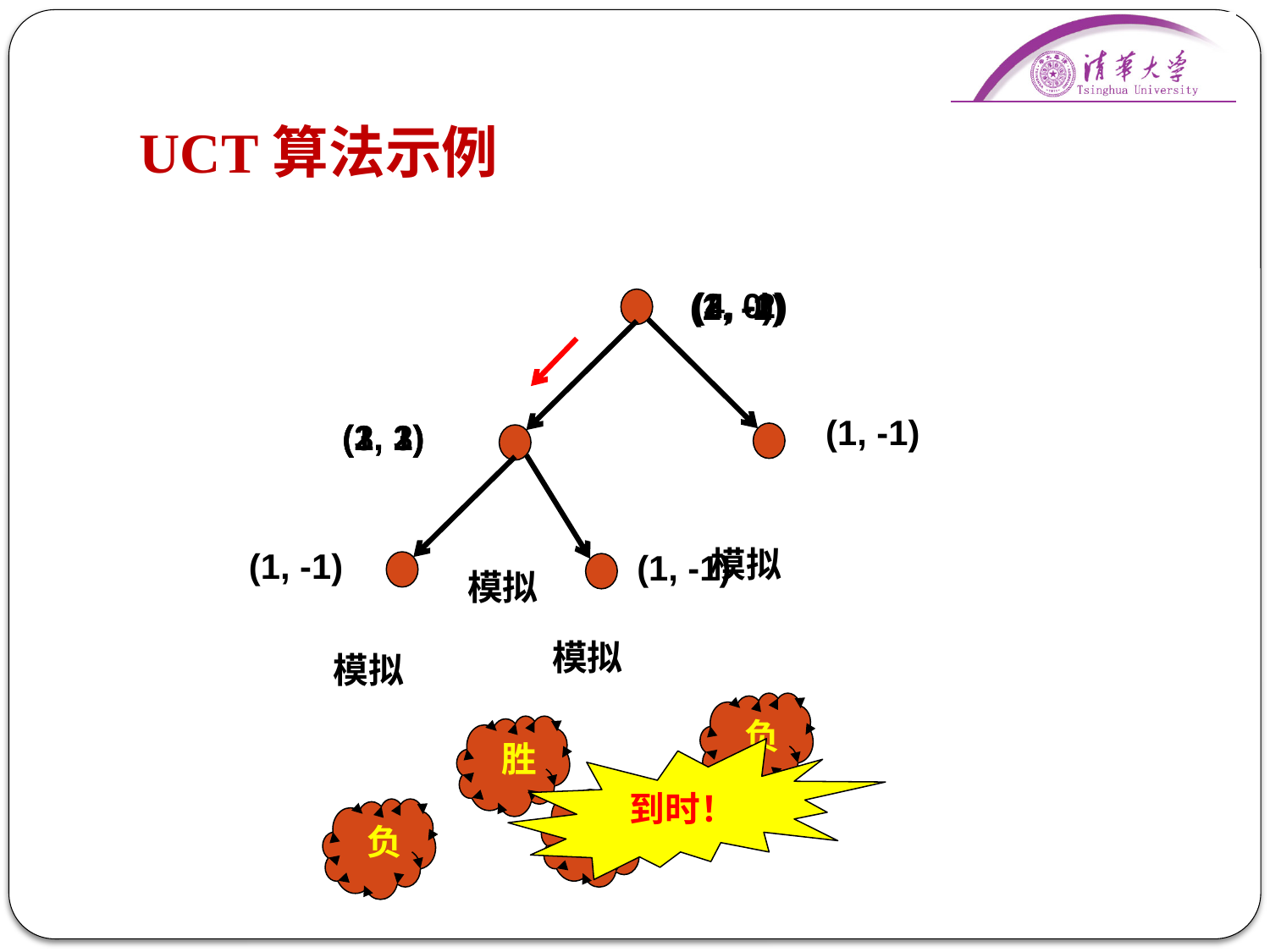

# UCT算法示例
(2, 0)
(3, -1)
(4, -2)
(1, -1)

(1, -1)
(1, 1)
(2, 2)
(3, 3)

模拟
(1, -1)
(1, -1)

模拟
模拟
模拟
 负
 胜
到时！
 负
 负
30